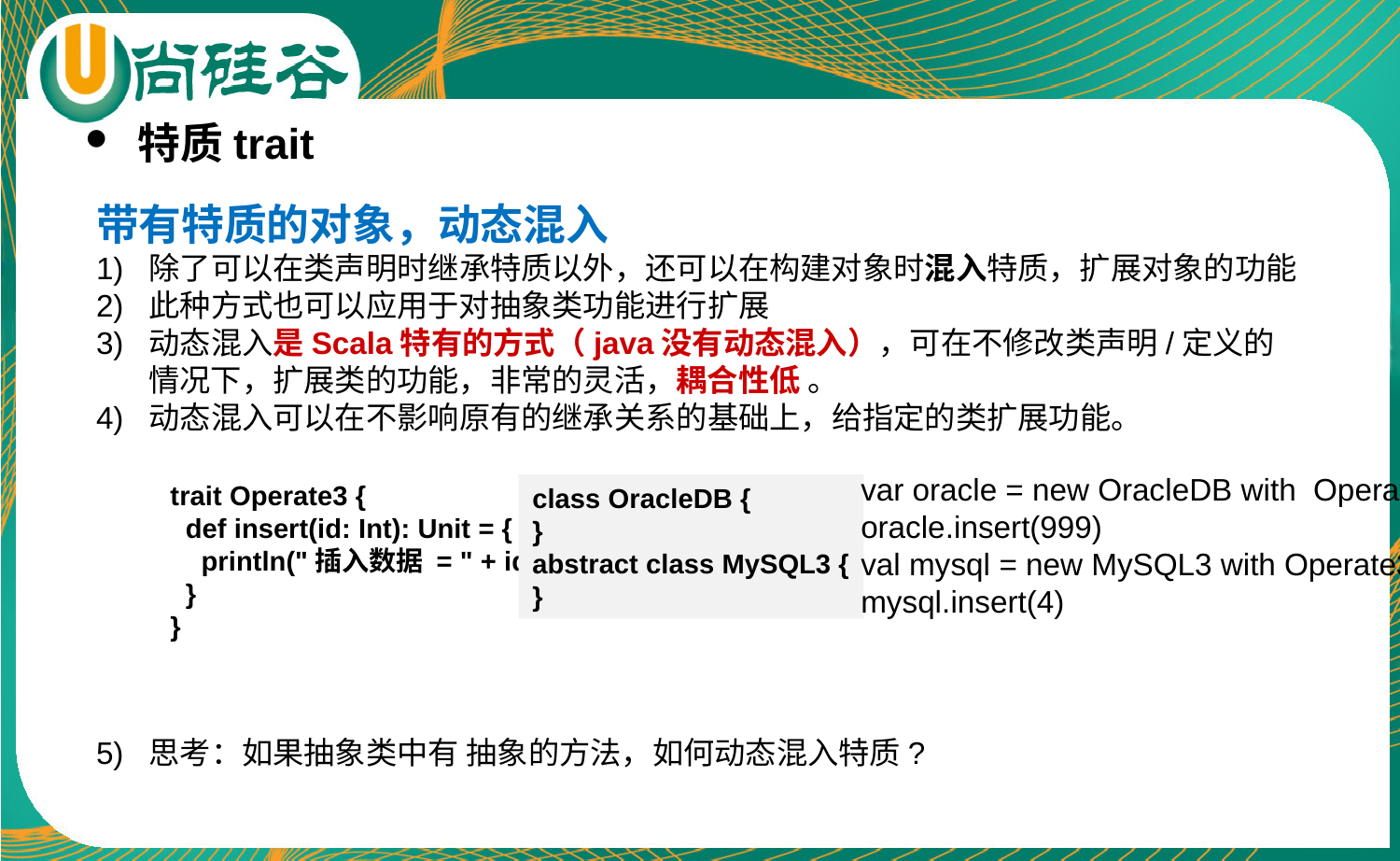

特质trait

带有特质的对象，动态混入
除了可以在类声明时继承特质以外，还可以在构建对象时混入特质，扩展对象的功能
此种方式也可以应用于对抽象类功能进行扩展
动态混入是Scala特有的方式（java没有动态混入），可在不修改类声明/定义的情况下，扩展类的功能，非常的灵活，耦合性低 。
动态混入可以在不影响原有的继承关系的基础上，给指定的类扩展功能。

思考：如果抽象类中有 抽象的方法，如何动态混入特质?

var oracle = new OracleDB with  Operate3
oracle.insert(999)
val mysql = new MySQL3 with Operate3
mysql.insert(4)
trait Operate3 {
  def insert(id: Int): Unit = {
    println("插入数据 = " + id)
  }
}
class OracleDB {
}
abstract class MySQL3 {
}